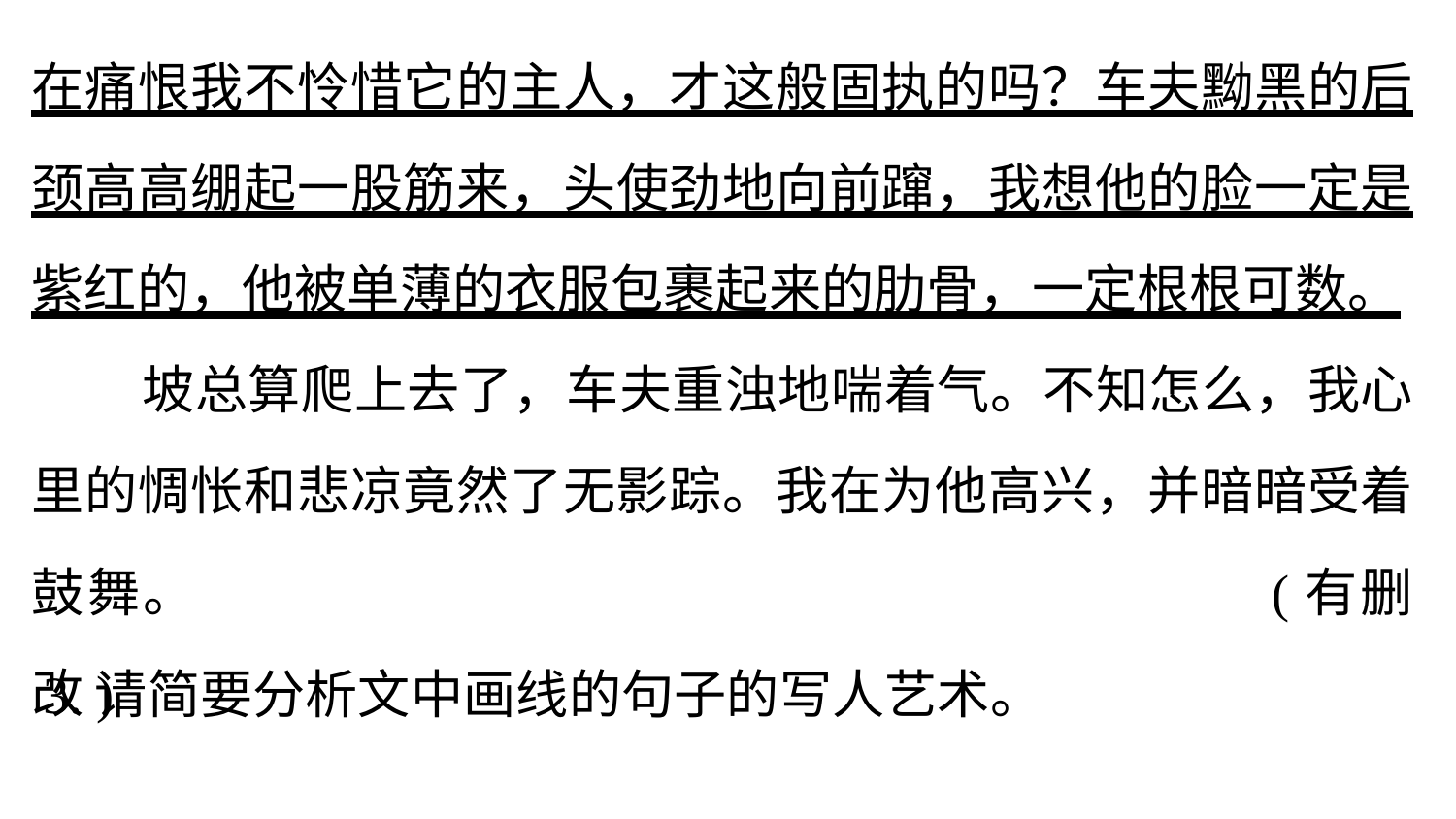

在痛恨我不怜惜它的主人，才这般固执的吗？车夫黝黑的后颈高高绷起一股筋来，头使劲地向前蹿，我想他的脸一定是紫红的，他被单薄的衣服包裹起来的肋骨，一定根根可数。
        坡总算爬上去了，车夫重浊地喘着气。不知怎么，我心里的惆怅和悲凉竟然了无影踪。我在为他高兴，并暗暗受着鼓舞。							  (有删改)
3.请简要分析文中画线的句子的写人艺术。